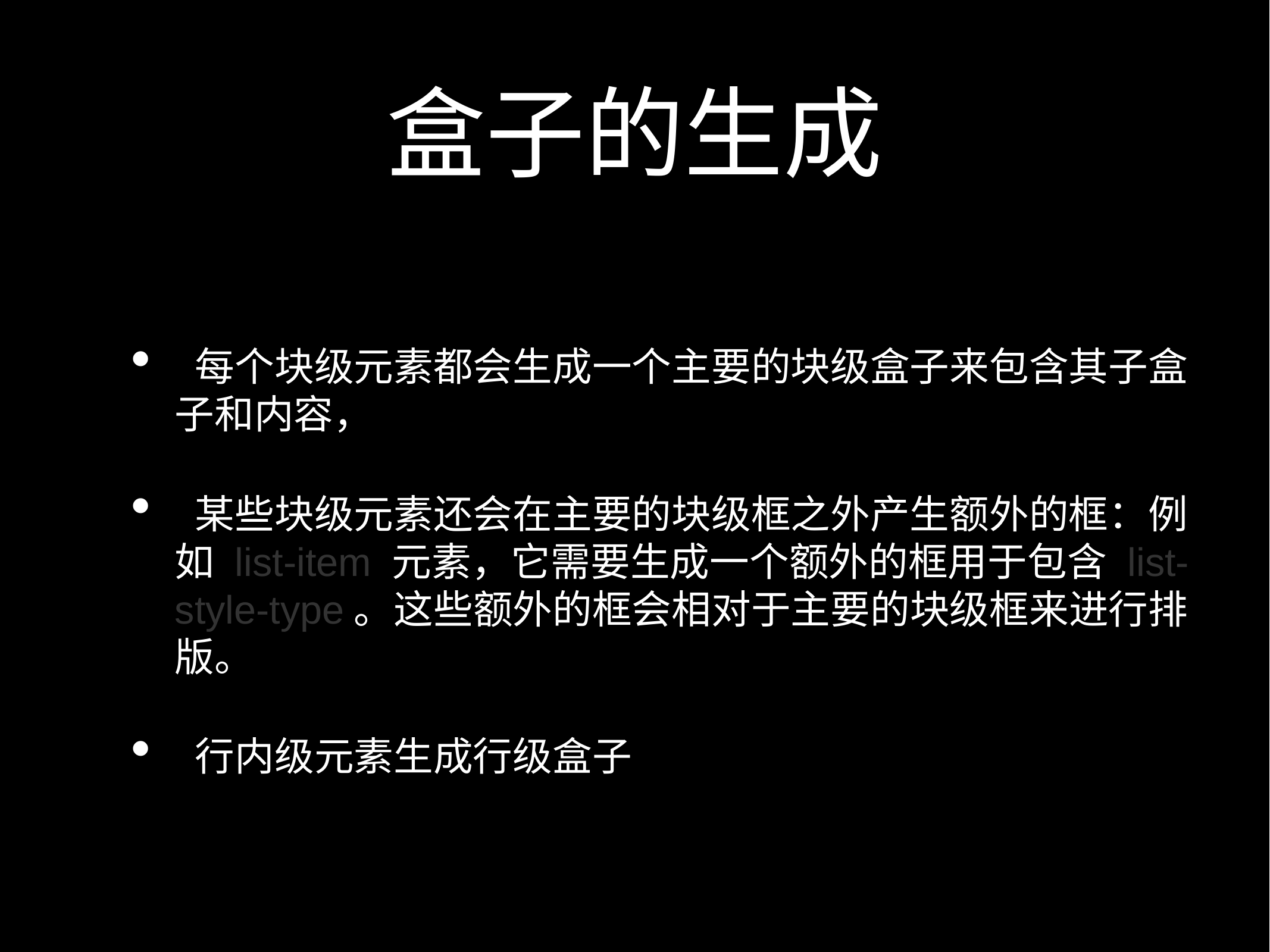

# 盒子的生成
 每个块级元素都会生成一个主要的块级盒子来包含其子盒子和内容，
 某些块级元素还会在主要的块级框之外产生额外的框：例如 list-item 元素，它需要生成一个额外的框用于包含 list-style-type。这些额外的框会相对于主要的块级框来进行排版。
 行内级元素生成行级盒子